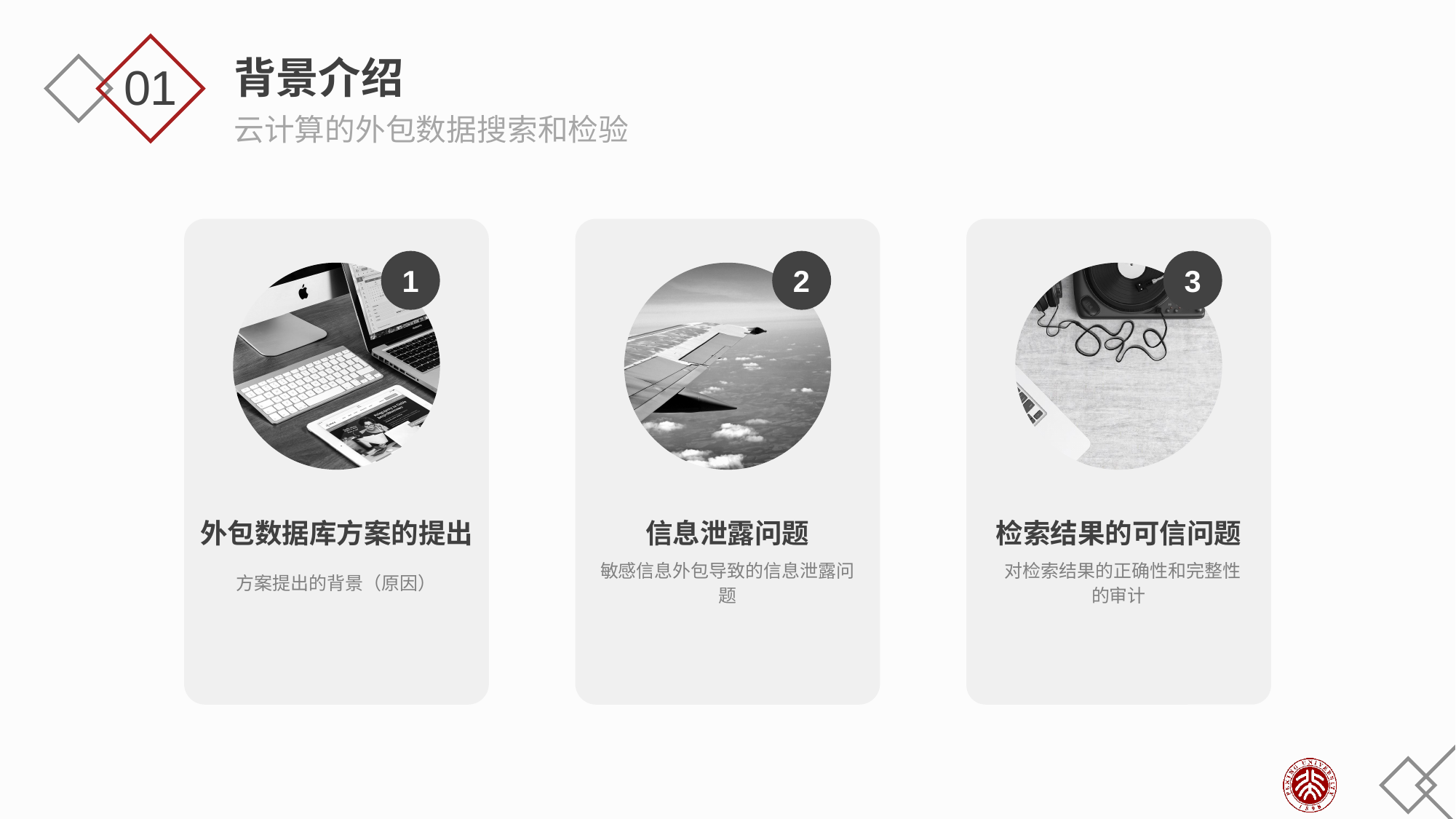

背景介绍
01

云计算的外包数据搜索和检验

1

外包数据库方案的提出
方案提出的背景（原因）

2

信息泄露问题
敏感信息外包导致的信息泄露问题

3

检索结果的可信问题
 对检索结果的正确性和完整性的审计
4